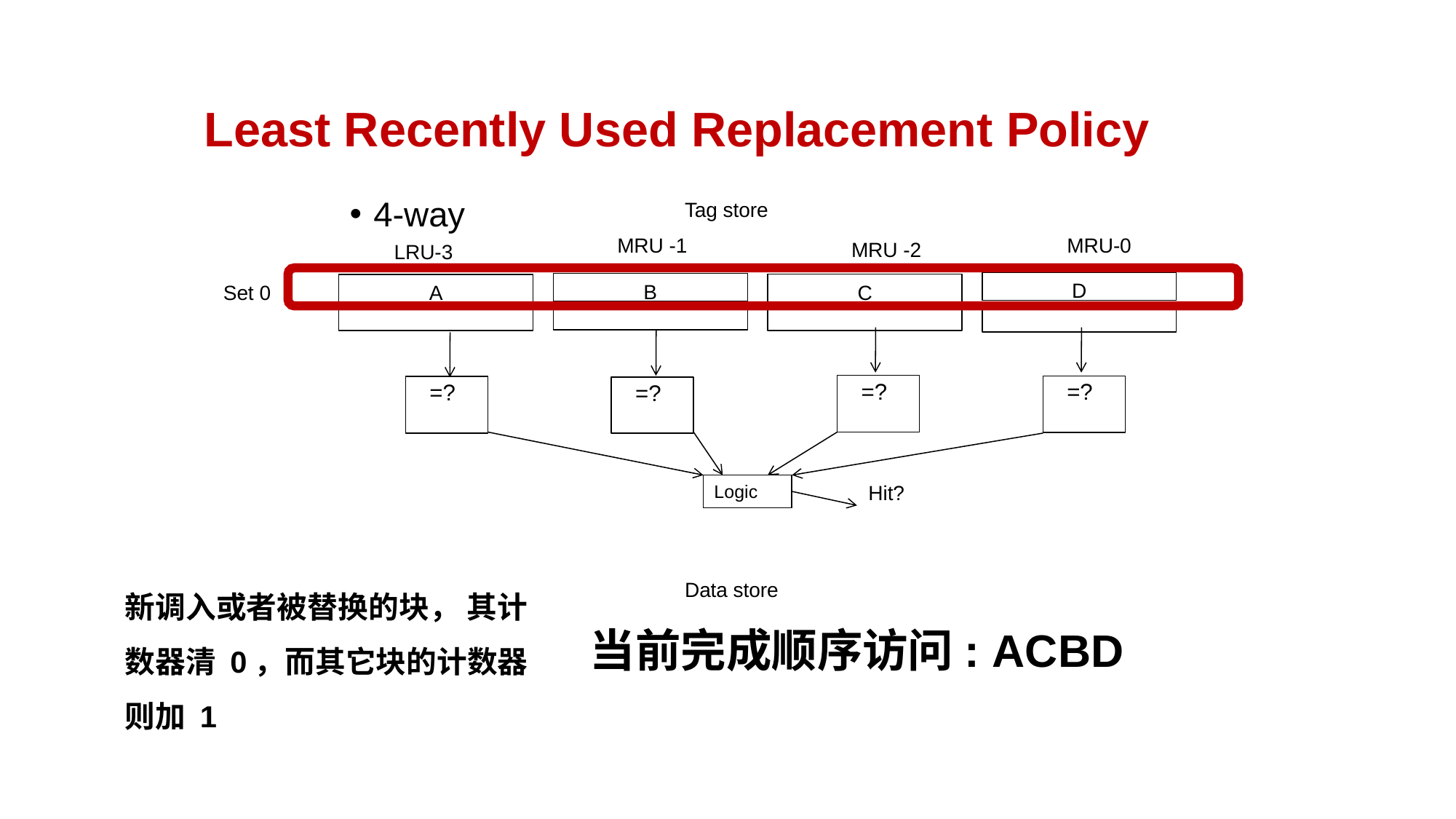

# Least Recently Used Replacement Policy
Tag store
D
B
C
A

=?
=?
=?
=?

Hit?
Logic
Data store
4-way

MRU -1
MRU-0
MRU -2
LRU-3

Set 0
新调入或者被替换的块， 其计数器清 0，而其它块的计数器则加 1
当前完成顺序访问: ACBD